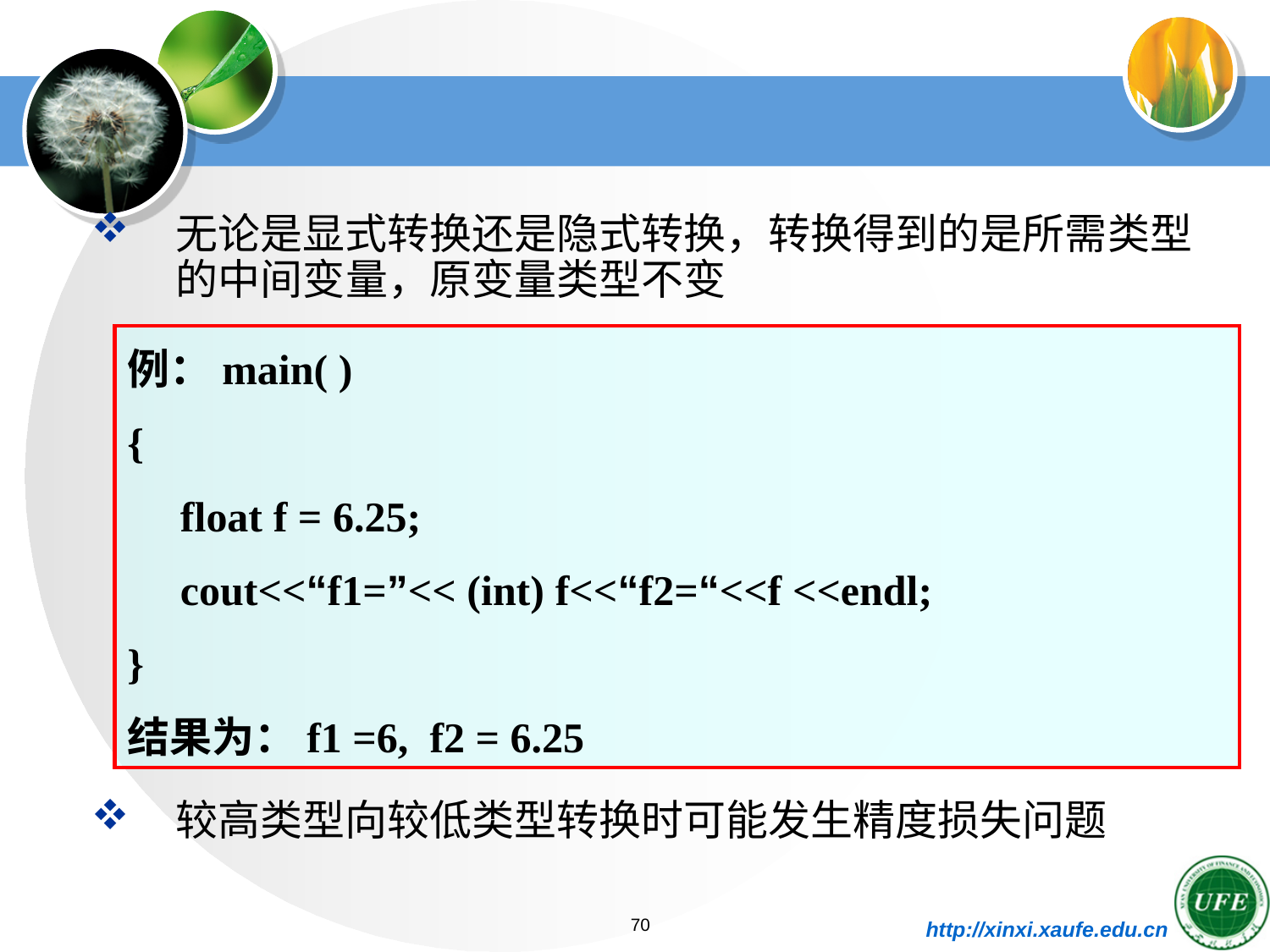

无论是显式转换还是隐式转换，转换得到的是所需类型的中间变量，原变量类型不变

较高类型向较低类型转换时可能发生精度损失问题
例：main( )
{
     float f = 6.25;
     cout<<“f1=”<< (int) f<<“f2=“<<f <<endl;
}
结果为：f1 =6,  f2 = 6.25
70
http://xinxi.xaufe.edu.cn